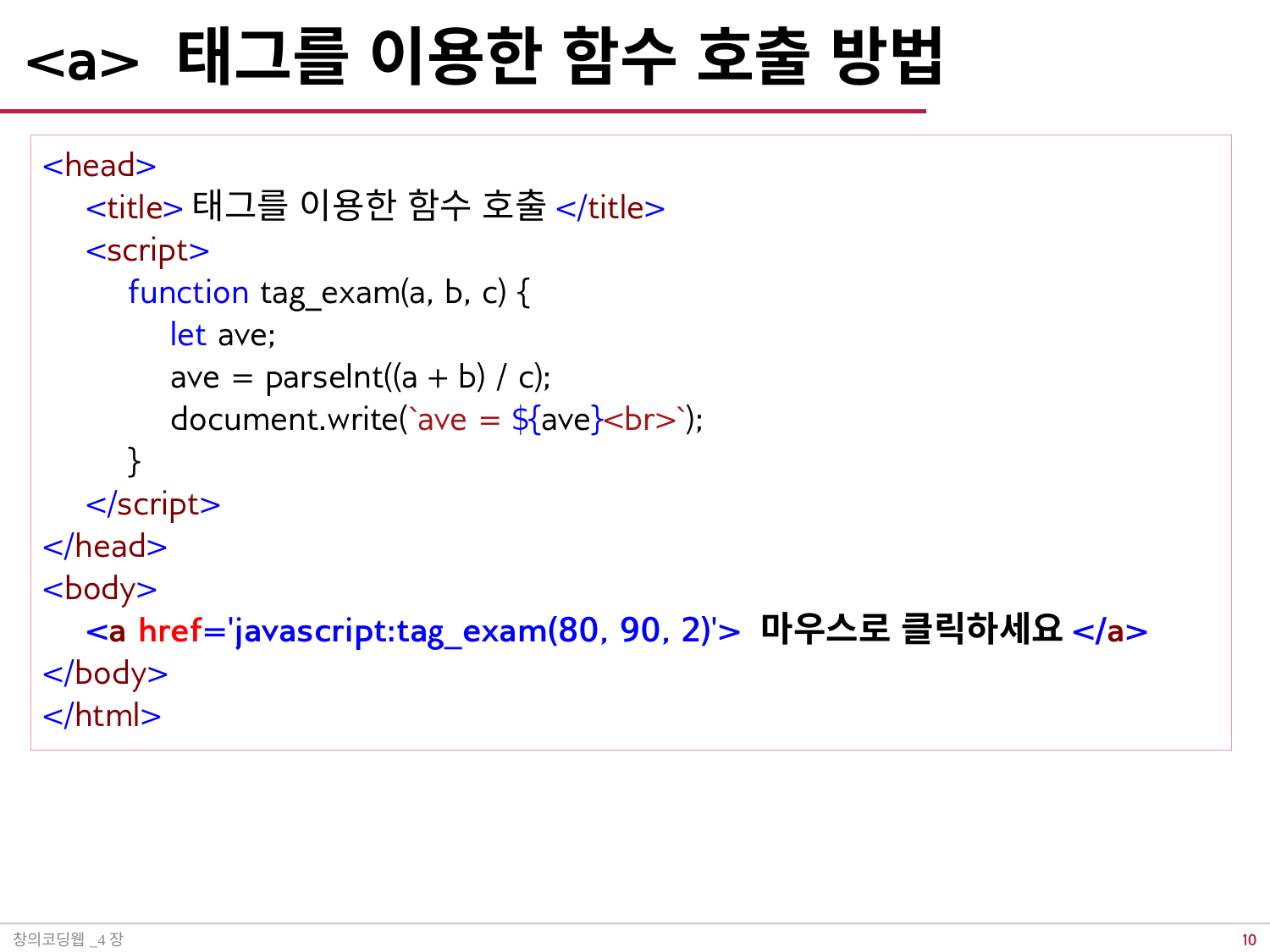

# <a> 태그를 이용한 함수 호출 방법
<head>
    <title>태그를 이용한 함수 호출</title>
    <script>
        function tag_exam(a, b, c) {
            let ave;
            ave = parseInt((a + b) / c);
            document.write(`ave = ${ave}<br>`);
        }
    </script>
</head>
<body>
    <a href='javascript:tag_exam(80, 90, 2)'> 마우스로 클릭하세요</a>
</body>
</html>
창의코딩웹_4장
10